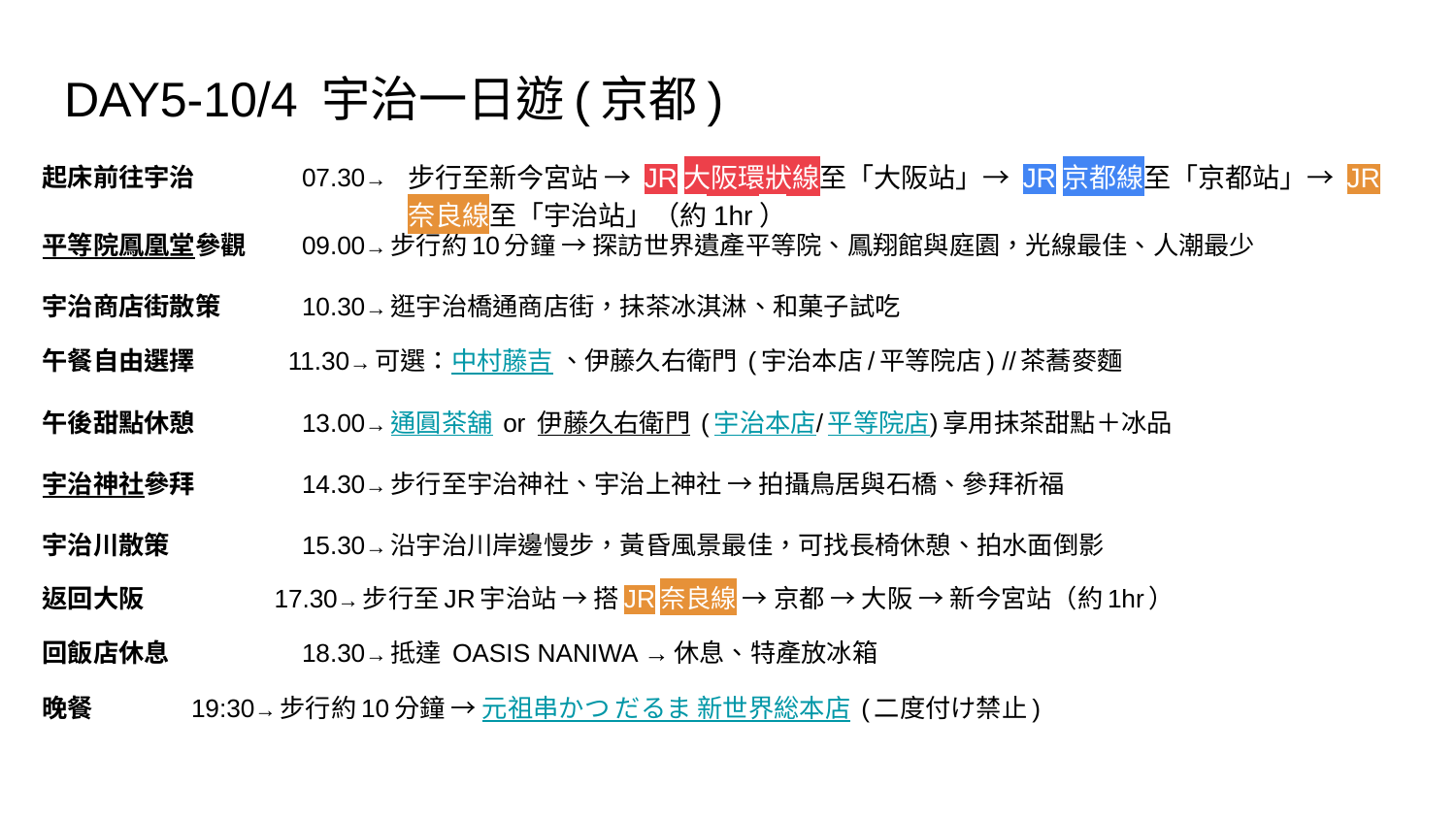

# DAY5-10/4 宇治一日遊(京都)

起床前往宇治　　　　07.30→
平等院鳳凰堂參觀　　09.00→步行約10分鐘 → 探訪世界遺產平等院、鳳翔館與庭園，光線最佳、人潮最少
宇治商店街散策　　　10.30→逛宇治橋通商店街，抹茶冰淇淋、和菓子試吃
午餐自由選擇　　　  11.30→可選：中村藤吉 、伊藤久右衛門 (宇治本店/平等院店) //茶蕎麥麵
午後甜點休憩　　　　13.00→通圓茶舖 or 伊藤久右衛門 (宇治本店/平等院店)享用抹茶甜點＋冰品
宇治神社參拜　　　　14.30→步行至宇治神社、宇治上神社 → 拍攝鳥居與石橋、參拜祈福
宇治川散策　　　　　15.30→沿宇治川岸邊慢步，黃昏風景最佳，可找長椅休憩、拍水面倒影
返回大阪　　　    　17.30→步行至JR宇治站 → 搭JR奈良線 → 京都 → 大阪 → 新今宮站（約1hr）
回飯店休息　　　　　18.30→抵達 OASIS NANIWA →休息、特產放冰箱
晚餐                19:30→步行約10分鐘 → 元祖串かつ だるま 新世界総本店 (二度付け禁止)
步行至新今宮站 → JR大阪環狀線至「大阪站」→ JR京都線至「京都站」→ JR奈良線至「宇治站」（約1hr）